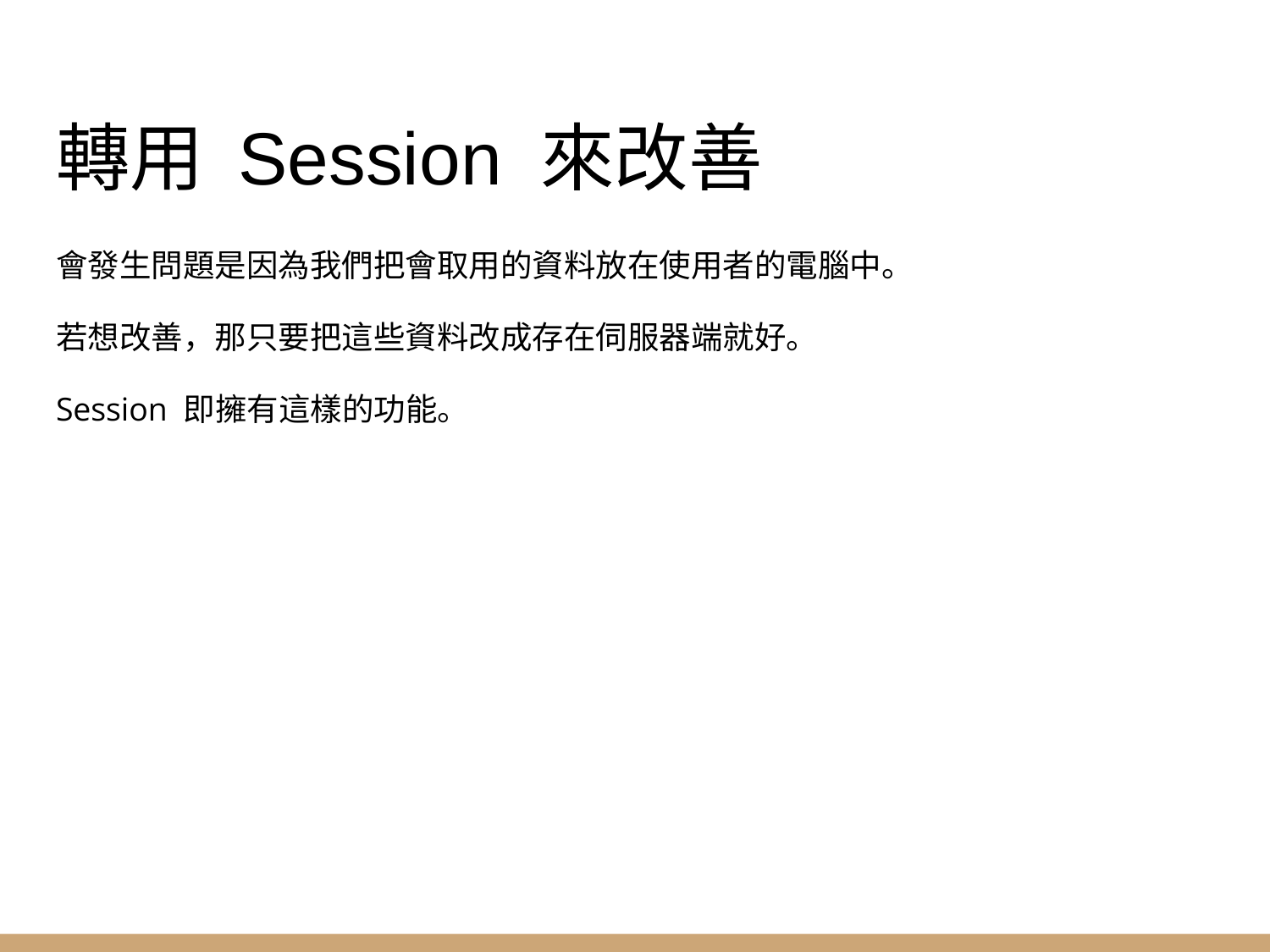

# 轉用 Session 來改善
會發生問題是因為我們把會取用的資料放在使用者的電腦中。
若想改善，那只要把這些資料改成存在伺服器端就好。
Session 即擁有這樣的功能。